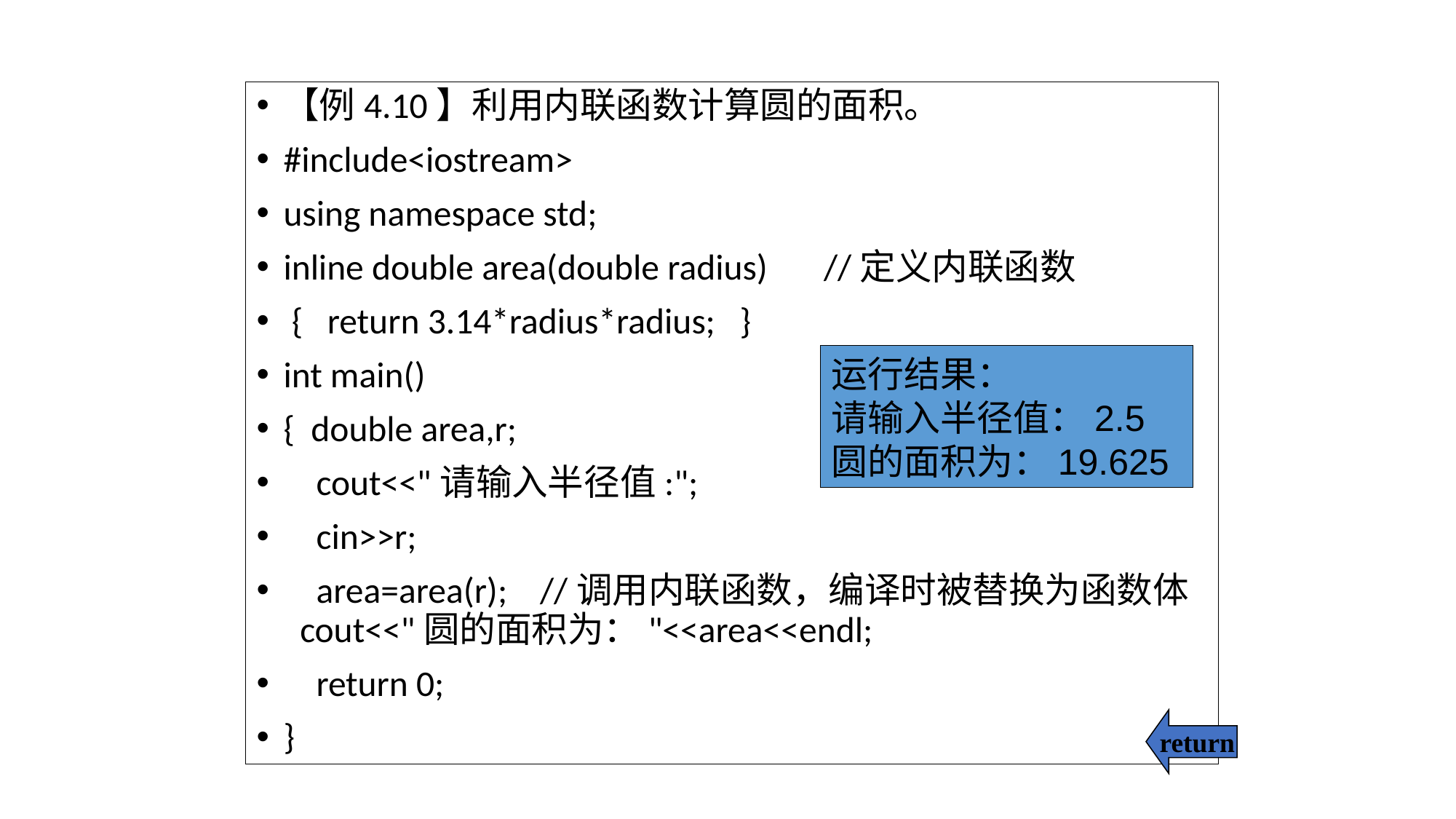

【例4.10】利用内联函数计算圆的面积。
#include<iostream>
using namespace std;
inline double area(double radius)	//定义内联函数
 {   return 3.14*radius*radius;   }
int main()
{  double area,r;
    cout<<"请输入半径值:";
    cin>>r;
    area=area(r);    //调用内联函数，编译时被替换为函数体    cout<<"圆的面积为："<<area<<endl;
    return 0;
}
运行结果：
请输入半径值：2.5
圆的面积为：19.625
return